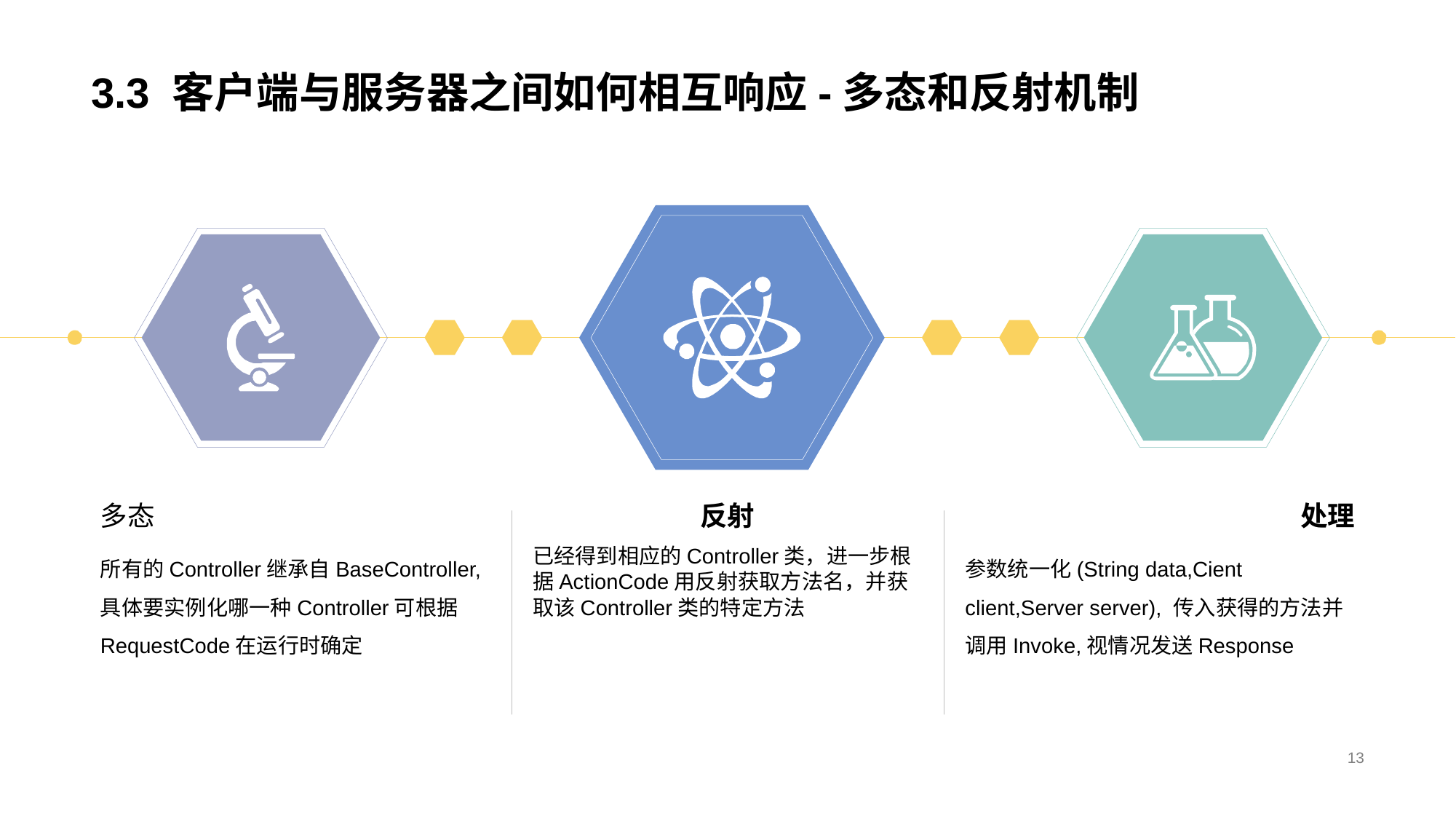

# 3.3 客户端与服务器之间如何相互响应-多态和反射机制

多态
反射
处理
所有的Controller继承自BaseController,具体要实例化哪一种Controller可根据RequestCode在运行时确定
已经得到相应的Controller类，进一步根据ActionCode用反射获取方法名，并获取该Controller类的特定方法
参数统一化(String data,Cient client,Server server), 传入获得的方法并调用Invoke,视情况发送Response
13